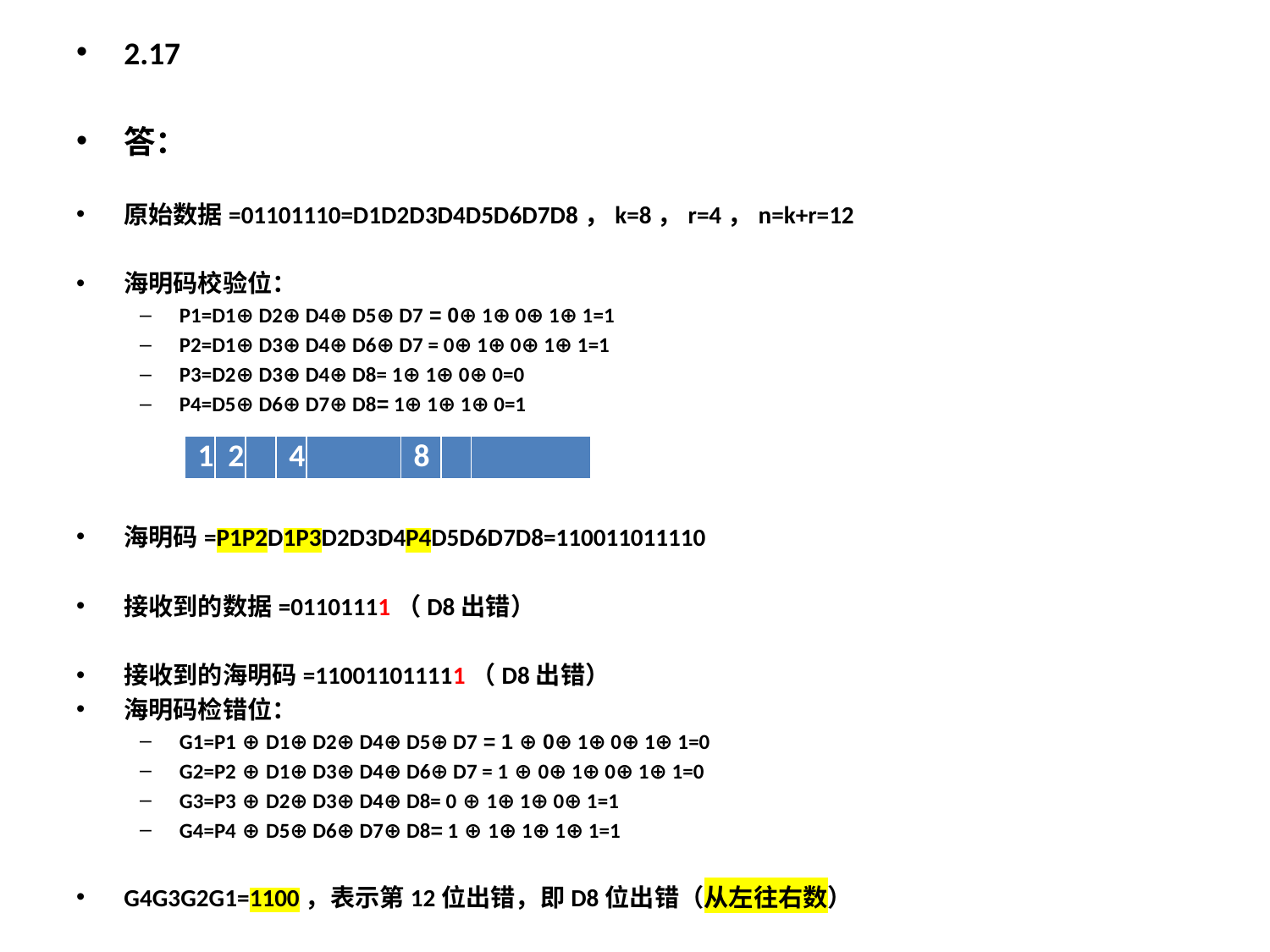

2.17

答：

原始数据=01101110=D1D2D3D4D5D6D7D8，k=8，r=4，n=k+r=12

海明码校验位：
P1=D1⊕ D2⊕ D4⊕ D5⊕ D7 = 0⊕ 1⊕ 0⊕ 1⊕ 1=1
P2=D1⊕ D3⊕ D4⊕ D6⊕ D7 = 0⊕ 1⊕ 0⊕ 1⊕ 1=1
P3=D2⊕ D3⊕ D4⊕ D8= 1⊕ 1⊕ 0⊕ 0=0
P4=D5⊕ D6⊕ D7⊕ D8= 1⊕ 1⊕ 1⊕ 0=1

海明码=P1P2D1P3D2D3D4P4D5D6D7D8=110011011110

接收到的数据=01101111（D8出错）

接收到的海明码=110011011111（D8出错）
海明码检错位：
G1=P1 ⊕ D1⊕ D2⊕ D4⊕ D5⊕ D7 = 1 ⊕ 0⊕ 1⊕ 0⊕ 1⊕ 1=0
G2=P2 ⊕ D1⊕ D3⊕ D4⊕ D6⊕ D7 = 1 ⊕ 0⊕ 1⊕ 0⊕ 1⊕ 1=0
G3=P3 ⊕ D2⊕ D3⊕ D4⊕ D8= 0 ⊕ 1⊕ 1⊕ 0⊕ 1=1
G4=P4 ⊕ D5⊕ D6⊕ D7⊕ D8= 1 ⊕ 1⊕ 1⊕ 1⊕ 1=1

G4G3G2G1=1100，表示第12位出错，即D8位出错（从左往右数）

| 1 | 2 |  | 4 |  | 8 |  |  |
| --- | --- | --- | --- | --- | --- | --- | --- |